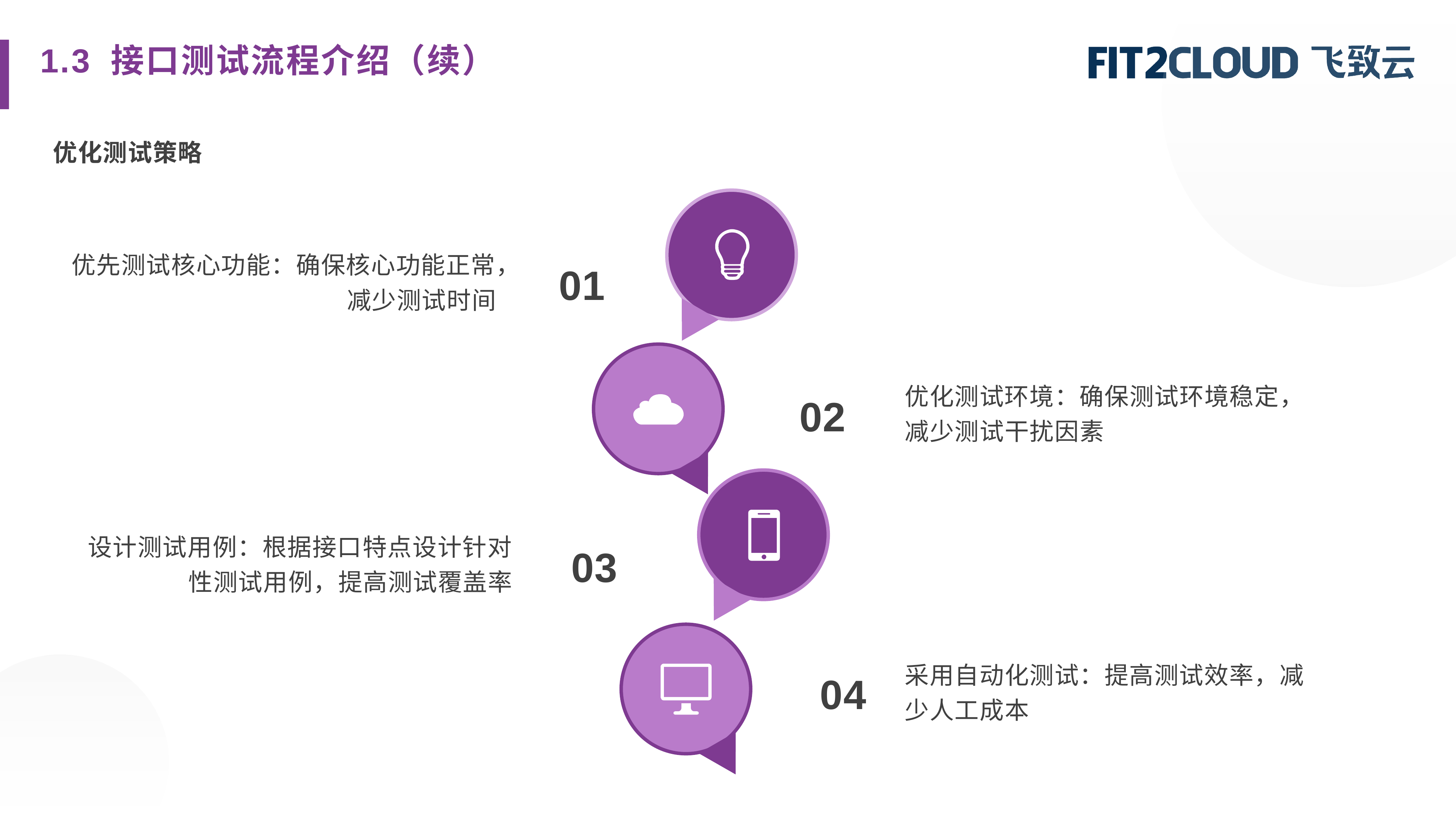

1.3 接口测试流程介绍（续）

优化测试策略

优先测试核心功能：确保核心功能正常，减少测试时间

01

优化测试环境：确保测试环境稳定，减少测试干扰因素

02

设计测试用例：根据接口特点设计针对性测试用例，提高测试覆盖率

03

采用自动化测试：提高测试效率，减少人工成本

04